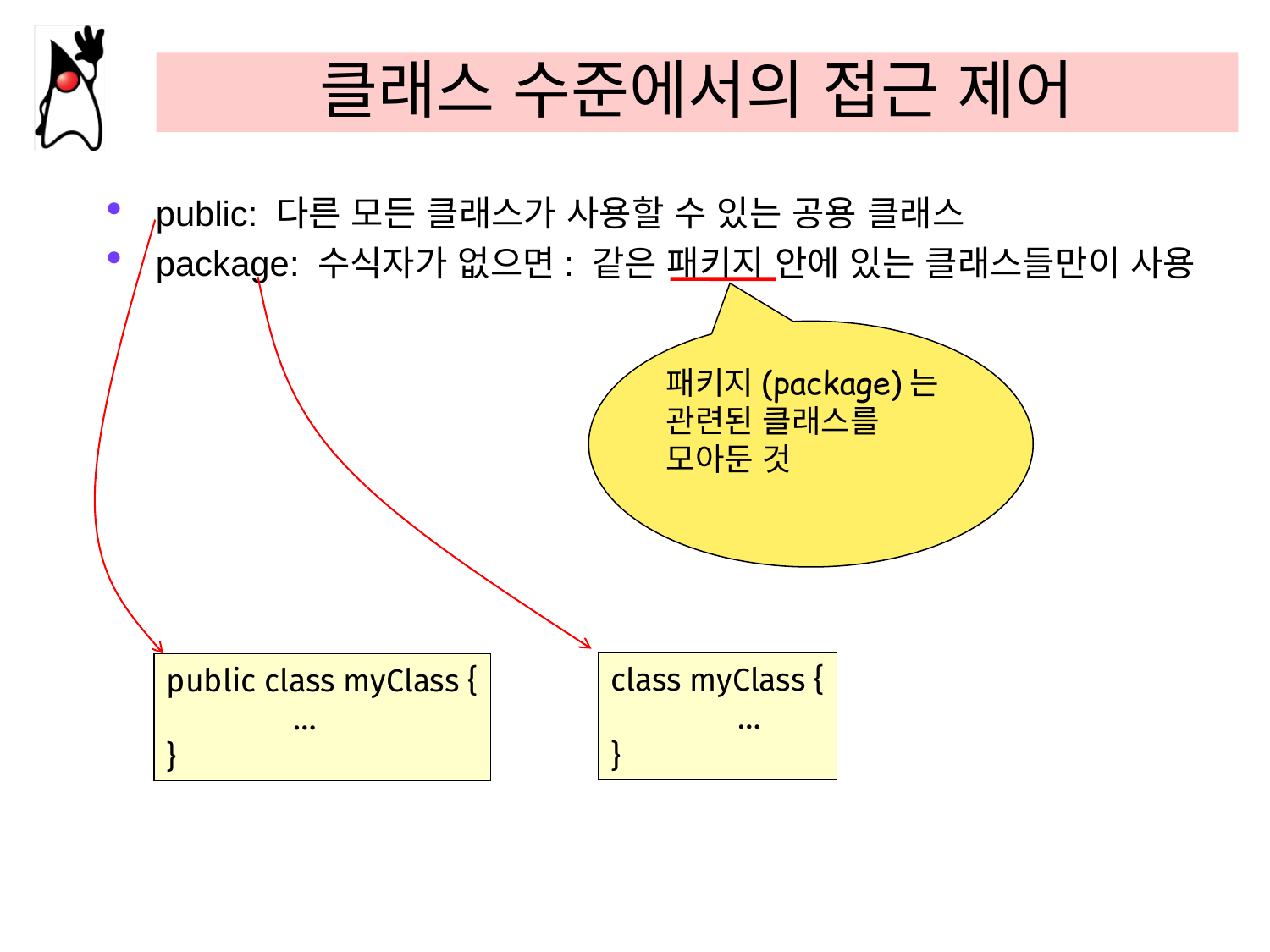

# 클래스 수준에서의 접근 제어
public: 다른 모든 클래스가 사용할 수 있는 공용 클래스
package: 수식자가 없으면: 같은 패키지 안에 있는 클래스들만이 사용

패키지(package)는 관련된 클래스를 모아둔 것

class myClass {
	…
}
public class myClass {
	…
}